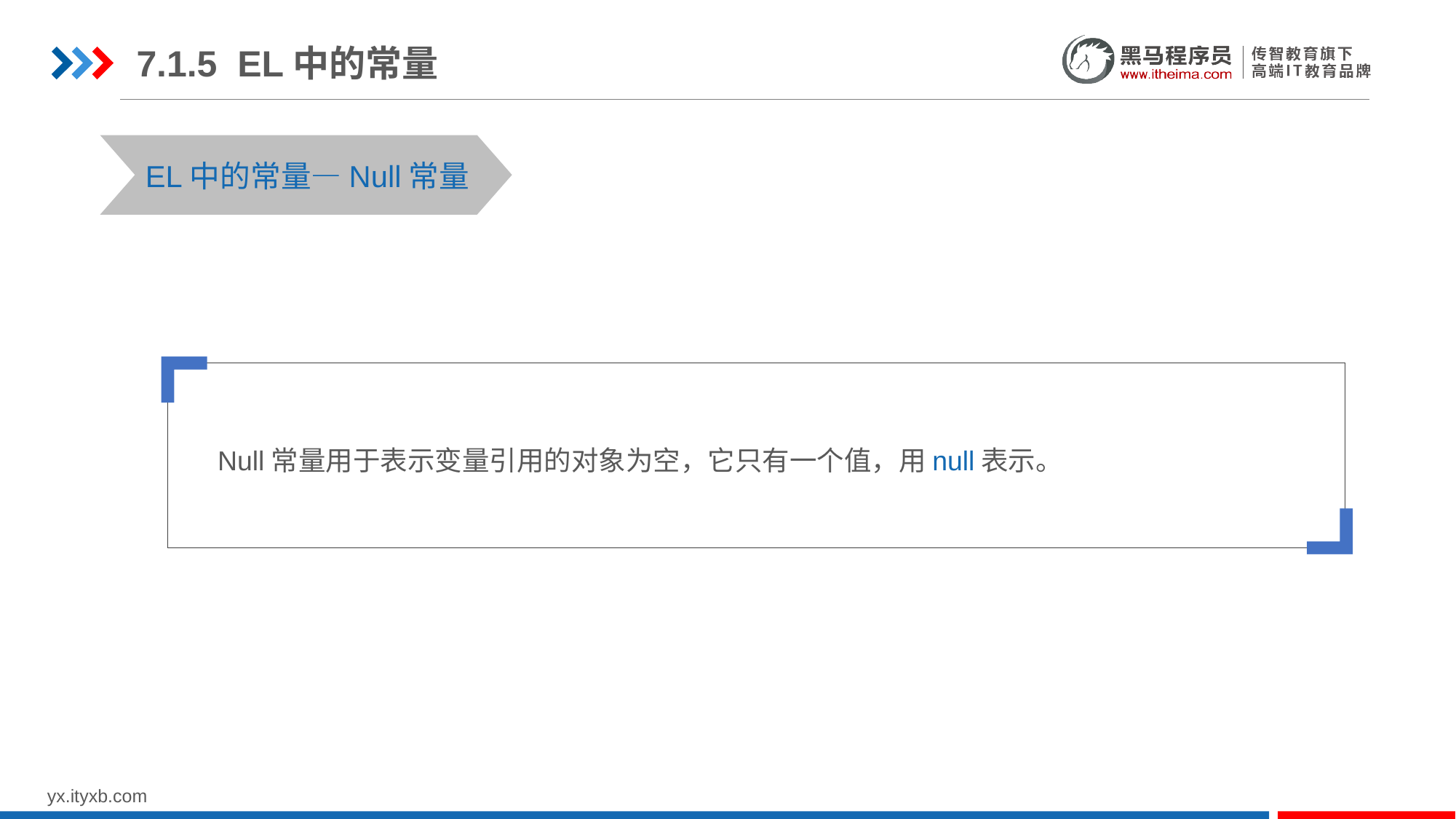

7.1.5  EL中的常量

EL中的常量—Null常量

Null常量用于表示变量引用的对象为空，它只有一个值，用null表示。